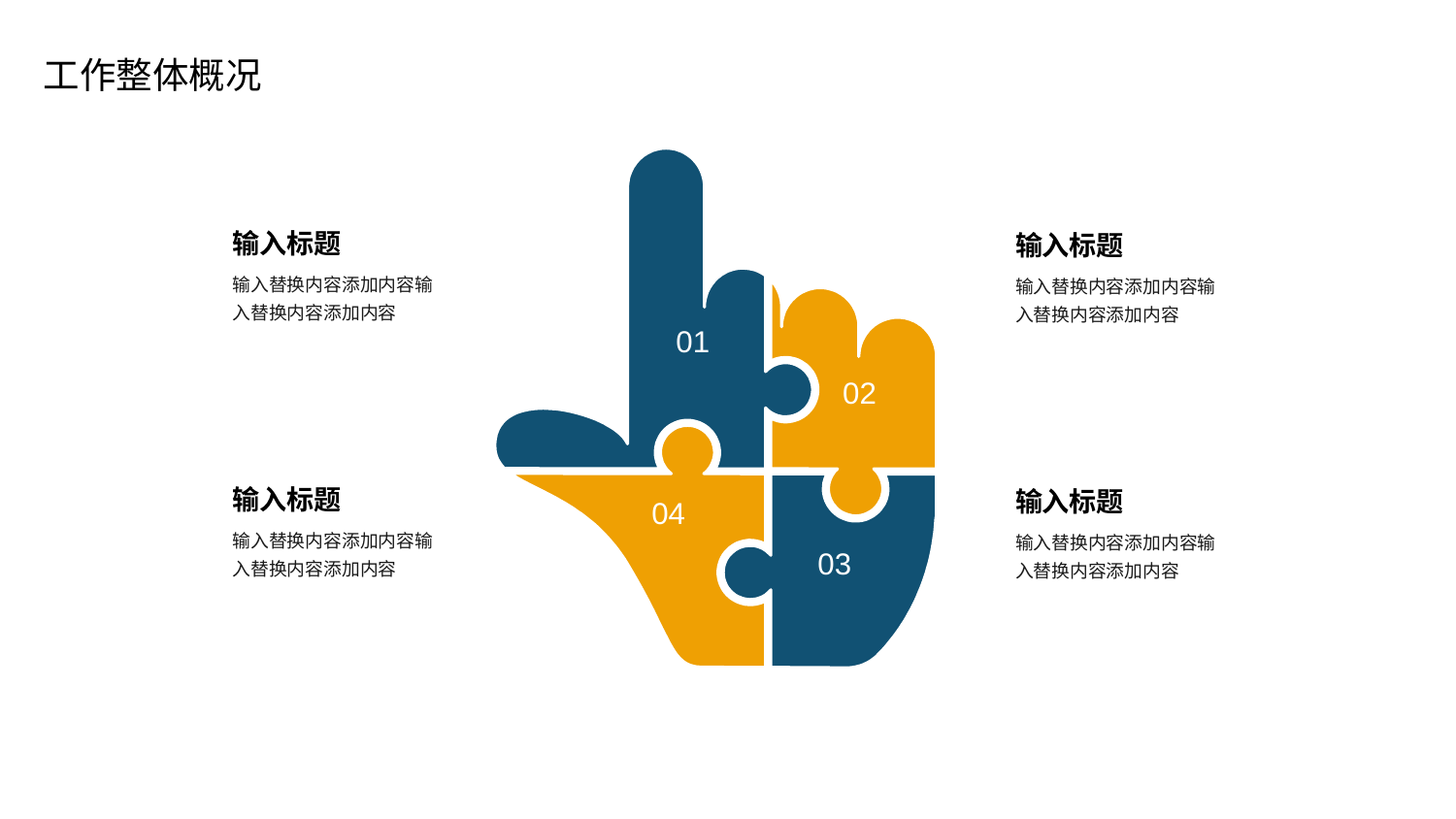

01
02

04
03
输入标题
输入标题
输入替换内容添加内容输入替换内容添加内容
输入替换内容添加内容输入替换内容添加内容
输入标题
输入标题
输入替换内容添加内容输入替换内容添加内容
输入替换内容添加内容输入替换内容添加内容